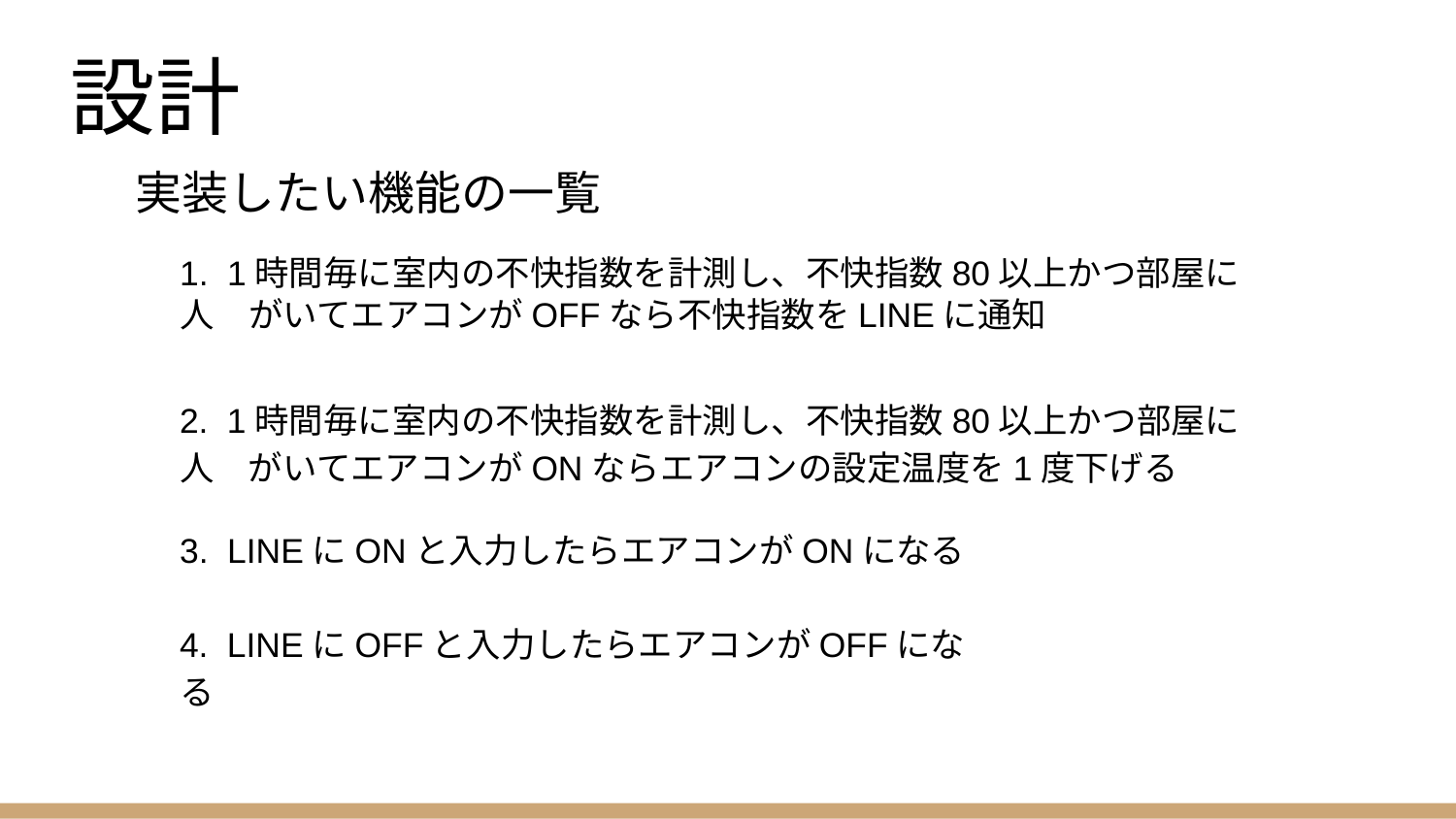

設計
実装したい機能の一覧
1.  1時間毎に室内の不快指数を計測し、不快指数80以上かつ部屋に人　がいてエアコンがOFFなら不快指数をLINEに通知
2.  1時間毎に室内の不快指数を計測し、不快指数80以上かつ部屋に人　がいてエアコンがONならエアコンの設定温度を1度下げる
3.  LINEにONと入力したらエアコンがONになる
4.  LINEにOFFと入力したらエアコンがOFFになる